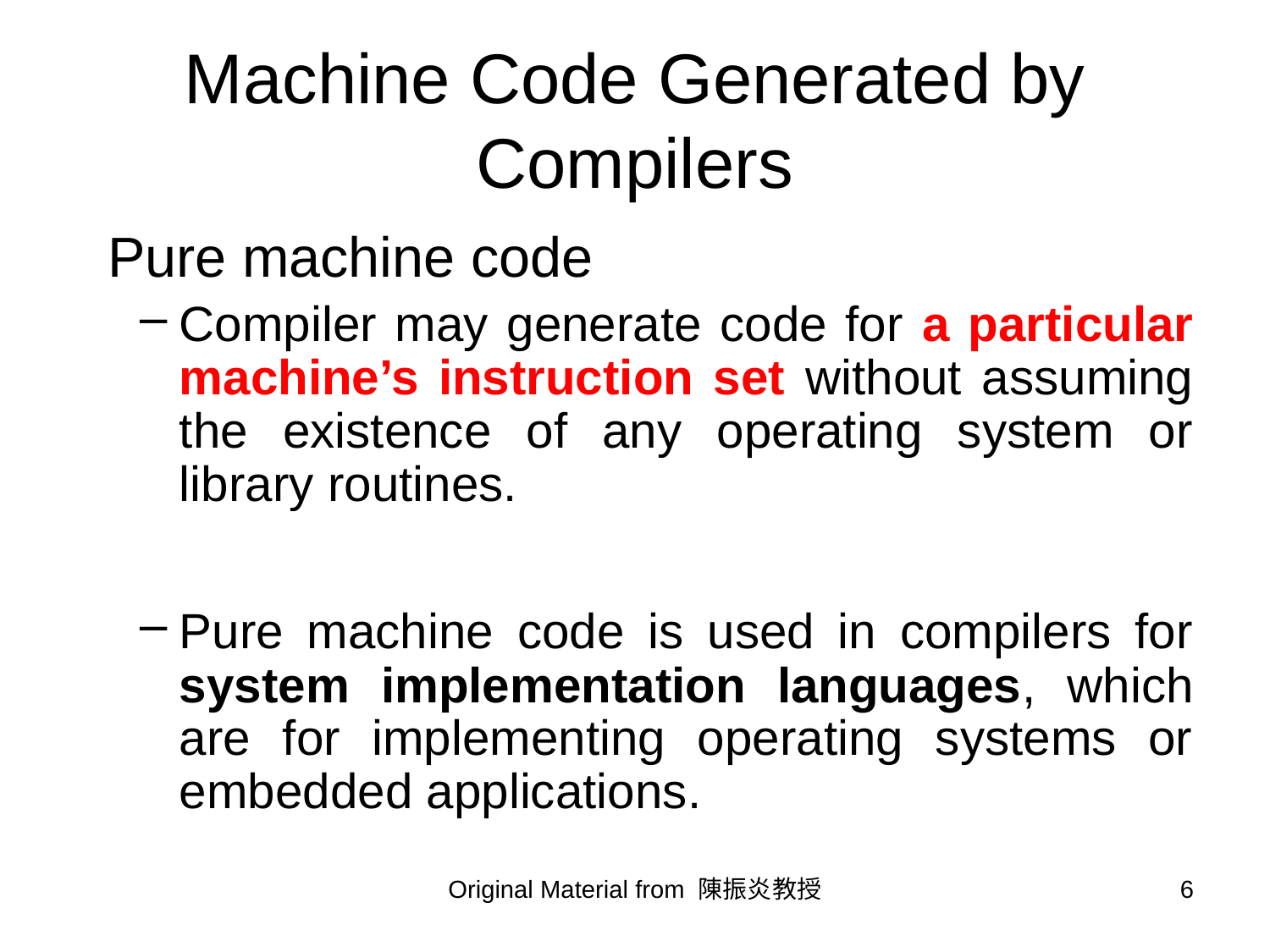

# Machine Code Generated by Compilers
  Pure machine code
Compiler may generate code for a particular machine’s instruction set without assuming the existence of any operating system or library routines.

Pure machine code is used in compilers for system implementation languages, which are for implementing operating systems or embedded applications.
Original Material from 陳振炎教授
6